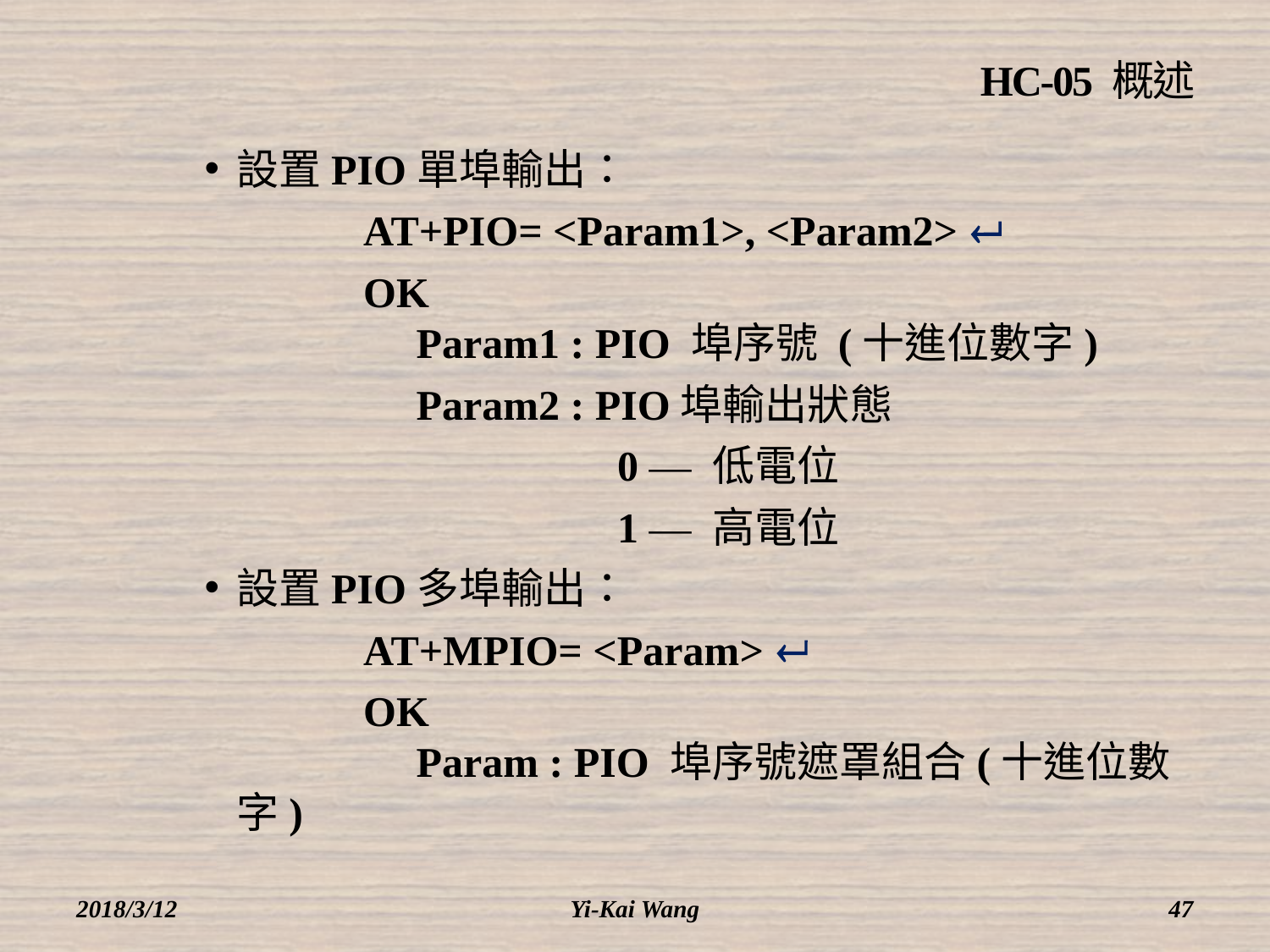

# HC-05 概述
設置PIO單埠輸出：
		AT+PIO= <Param1>, <Param2> ↵
		OK							     Param1 : PIO 埠序號 (十進位數字)
		     Param2 : PIO埠輸出狀態
				0 — 低電位
				1 — 高電位
設置PIO多埠輸出：
		AT+MPIO= <Param> ↵
		OK							     Param : PIO 埠序號遮罩組合(十進位數字)

2018/3/12
Yi-Kai Wang
47